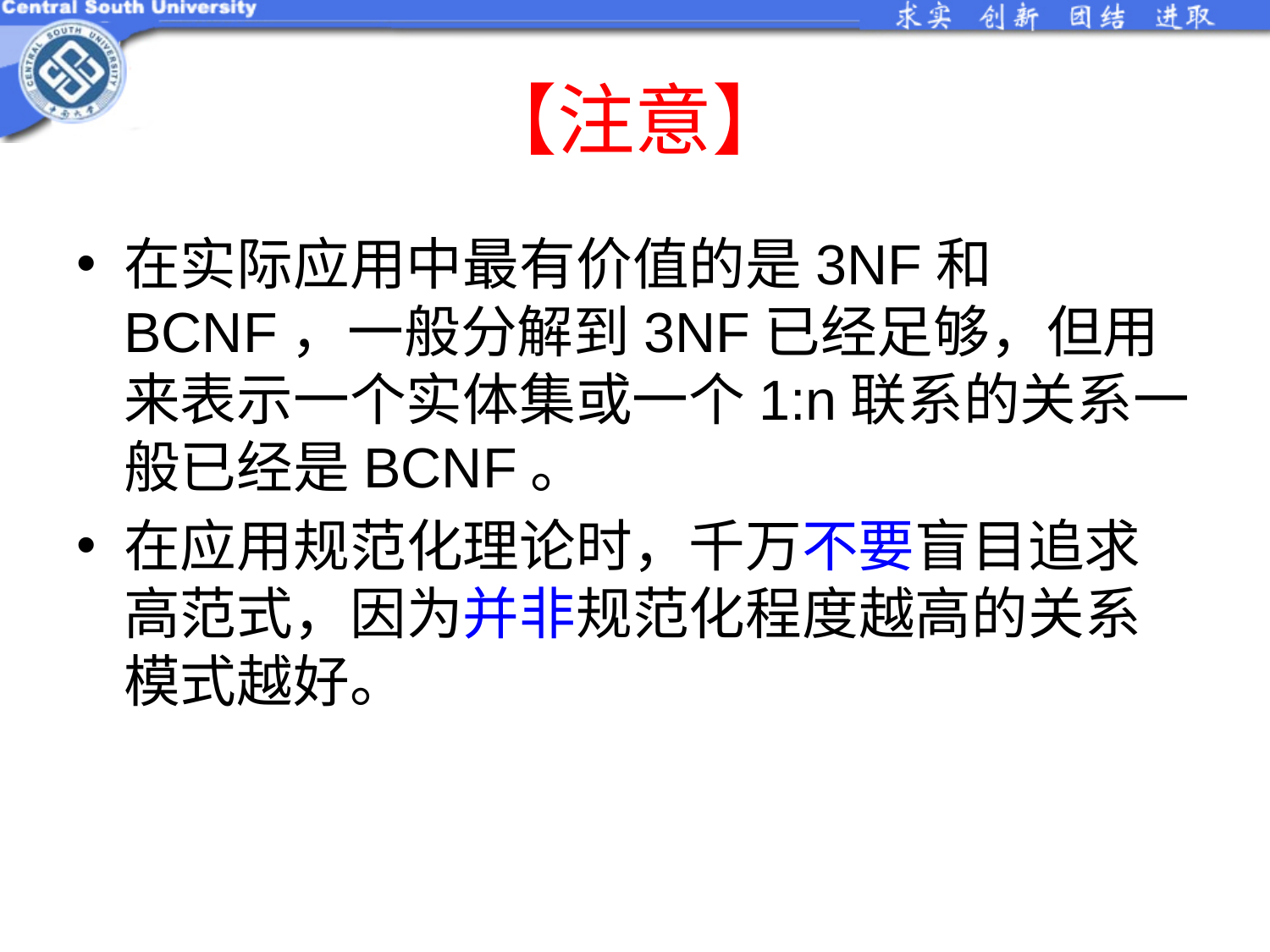

# 【注意】
在实际应用中最有价值的是3NF和BCNF，一般分解到3NF已经足够，但用来表示一个实体集或一个1:n联系的关系一般已经是BCNF。
在应用规范化理论时，千万不要盲目追求高范式，因为并非规范化程度越高的关系模式越好。